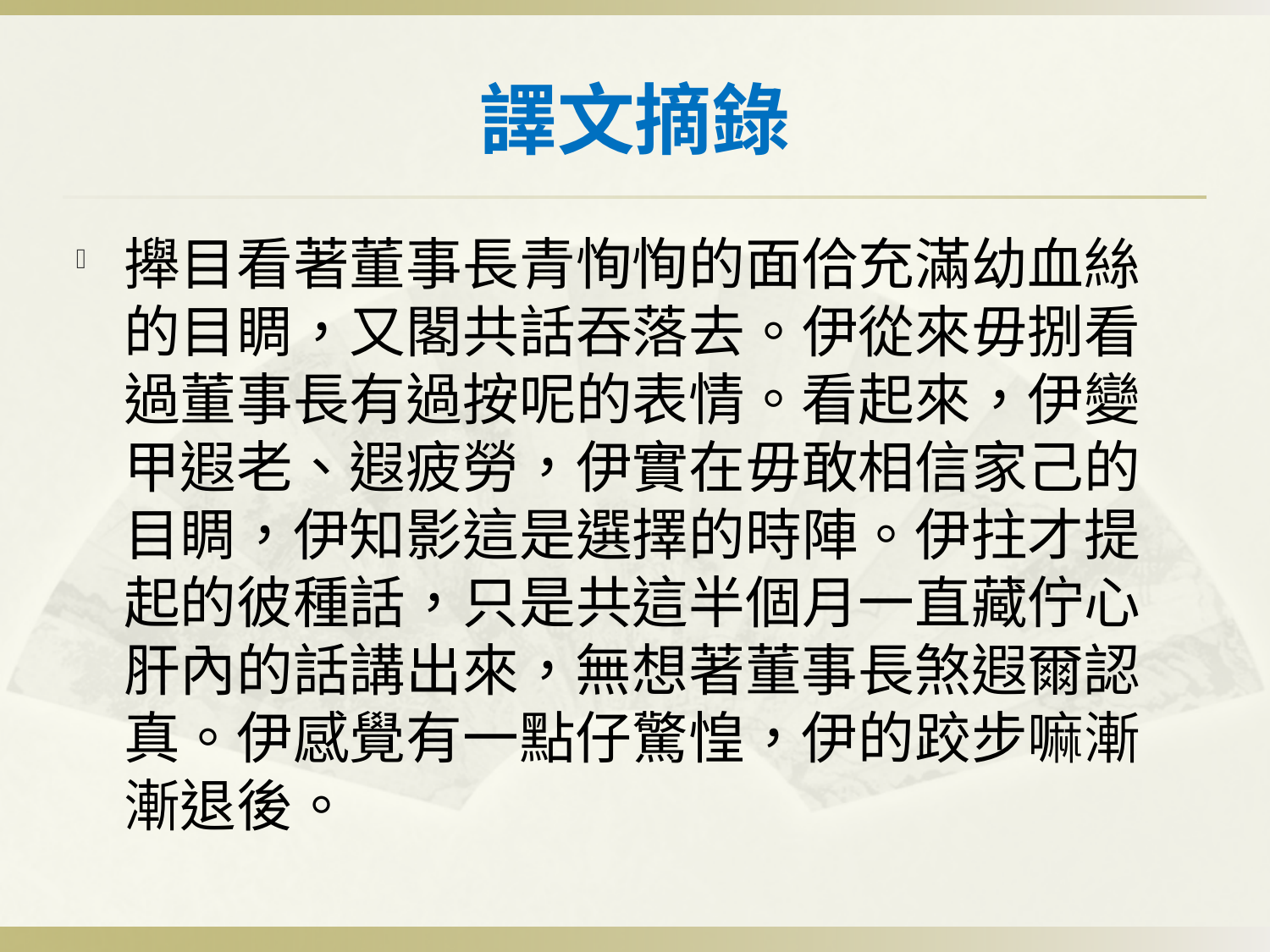

# 譯文摘錄
攑目看著董事長青恂恂的面佮充滿幼血絲的目睭，又閣共話吞落去。伊從來毋捌看過董事長有過按呢的表情。看起來，伊變甲遐老、遐疲勞，伊實在毋敢相信家己的目睭，伊知影這是選擇的時陣。伊拄才提起的彼種話，只是共這半個月一直藏佇心肝內的話講出來，無想著董事長煞遐爾認真。伊感覺有一點仔驚惶，伊的跤步嘛漸漸退後。